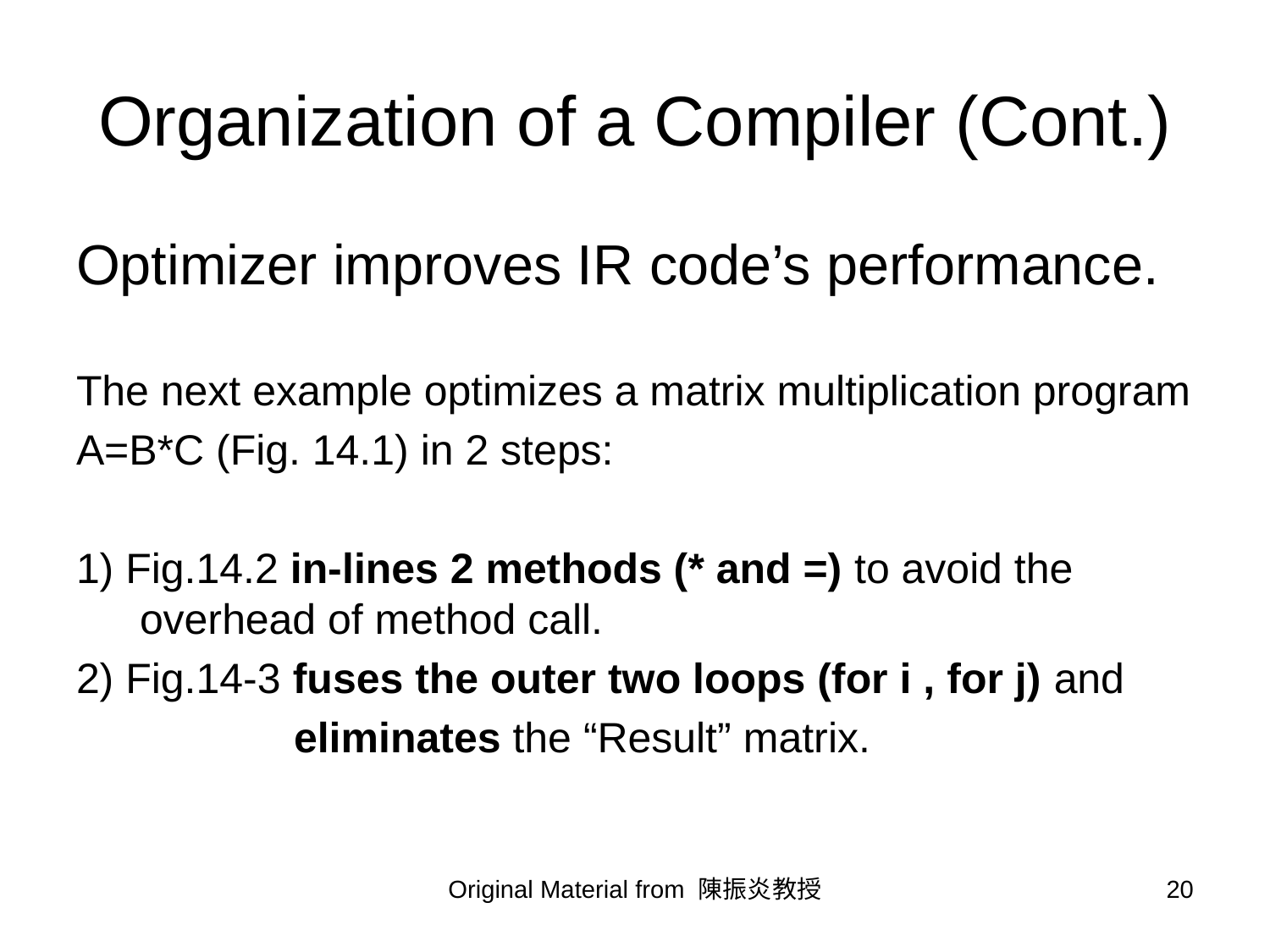

# Organization of a Compiler (Cont.)
Optimizer improves IR code’s performance.

The next example optimizes a matrix multiplication program
A=B*C (Fig. 14.1) in 2 steps:

1) Fig.14.2 in-lines 2 methods (* and =) to avoid the overhead of method call.
2) Fig.14-3 fuses the outer two loops (for i , for j) and
             eliminates the “Result” matrix.

Original Material from 陳振炎教授
20